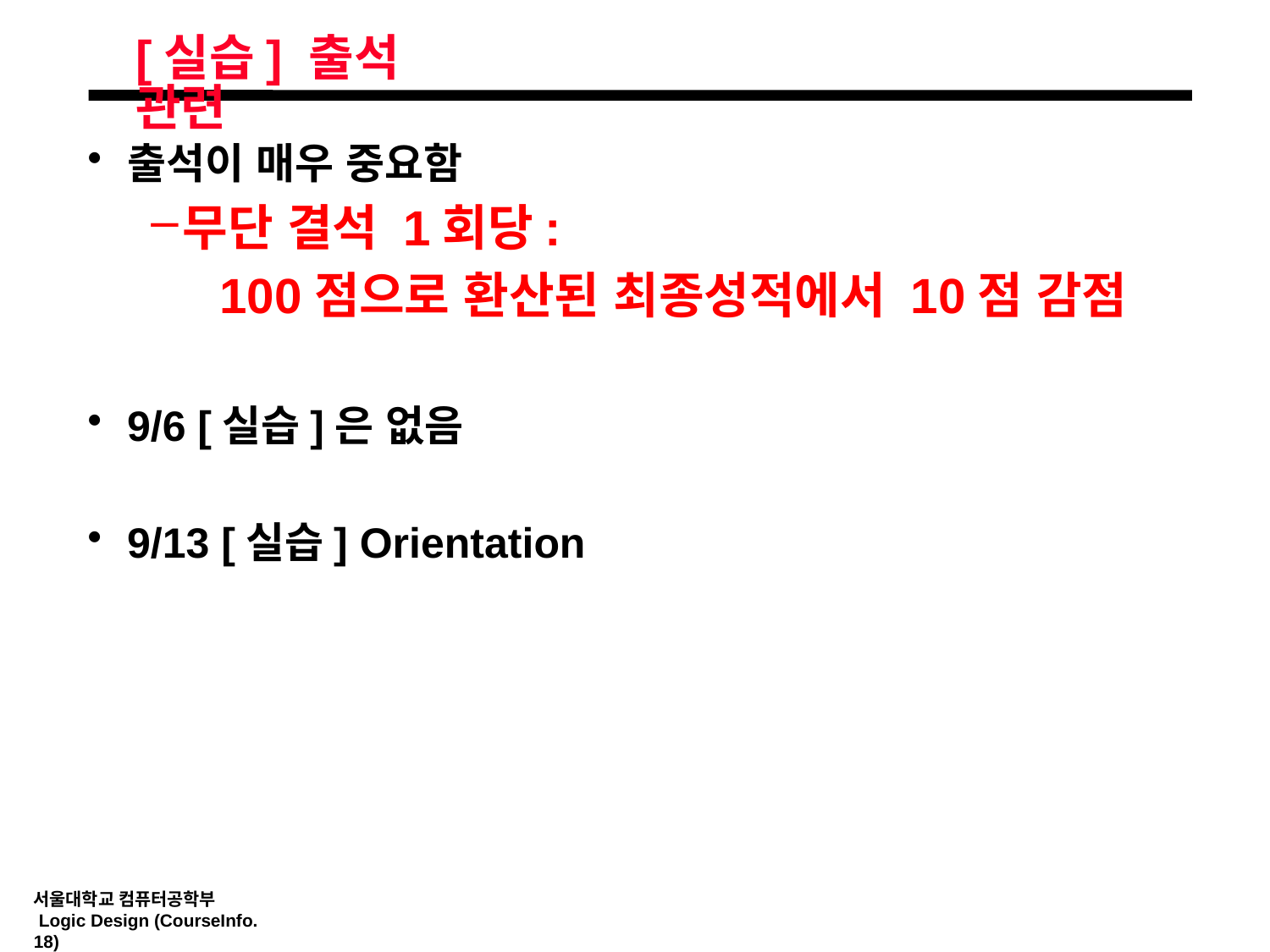

# [실습] 출석 관련
출석이 매우 중요함
무단 결석 1회당:
     100점으로 환산된 최종성적에서 10점 감점

9/6 [실습]은 없음

9/13 [실습] Orientation

서울대학교 컴퓨터공학부
 Logic Design (CourseInfo.18)